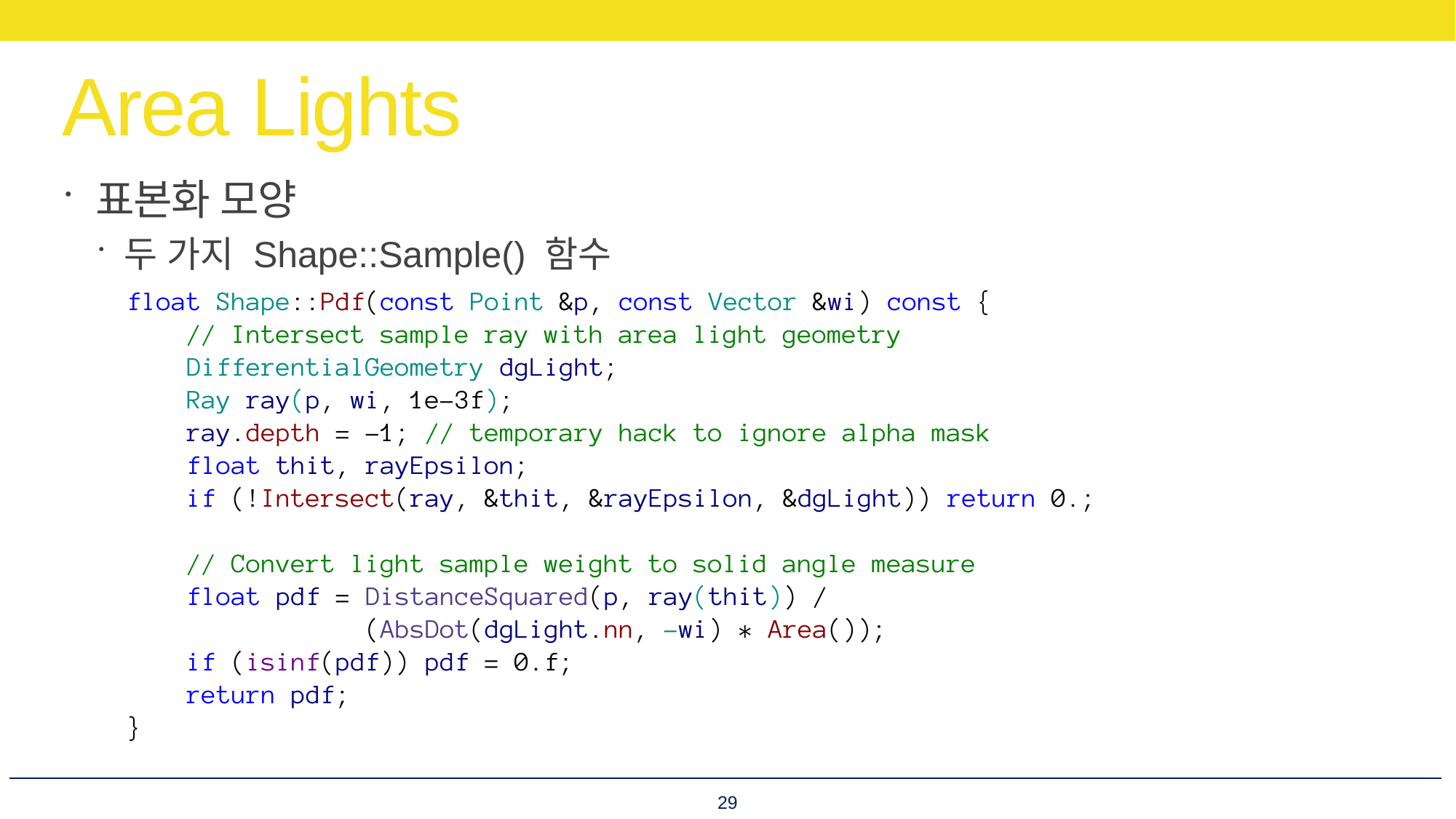

# Area Lights
표본화 모양
두 가지 Shape::Sample() 함수
float Shape::Pdf(const Point &p, const Vector &wi) const {
    // Intersect sample ray with area light geometry
    DifferentialGeometry dgLight;
    Ray ray(p, wi, 1e-3f);
    ray.depth = -1; // temporary hack to ignore alpha mask
    float thit, rayEpsilon;
    if (!Intersect(ray, &thit, &rayEpsilon, &dgLight)) return 0.;

    // Convert light sample weight to solid angle measure
    float pdf = DistanceSquared(p, ray(thit)) /
                (AbsDot(dgLight.nn, -wi) * Area());
    if (isinf(pdf)) pdf = 0.f;
    return pdf;
}
29